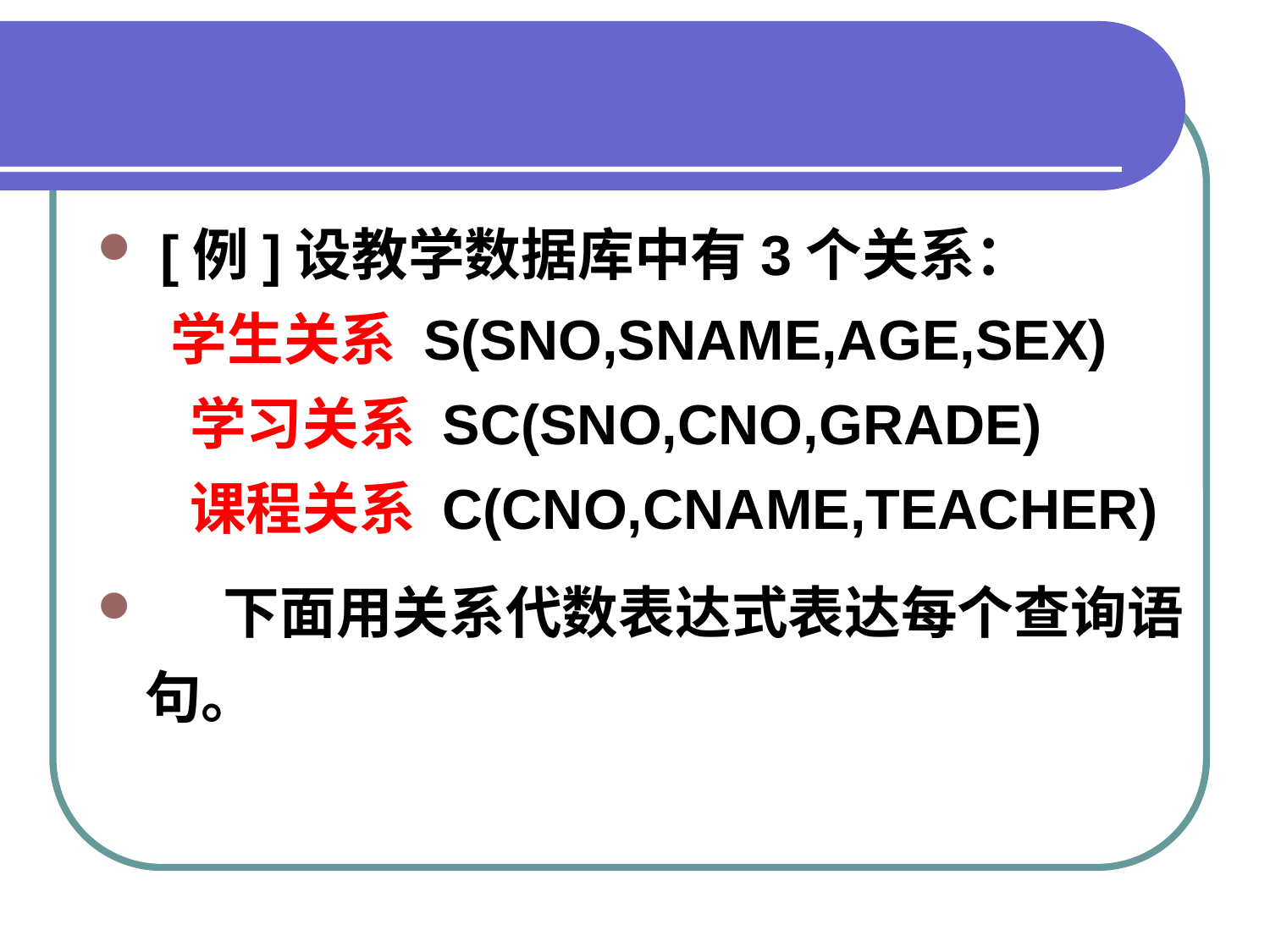

#
 [例]设教学数据库中有3个关系：
  学生关系 S(SNO,SNAME,AGE,SEX)
  学习关系 SC(SNO,CNO,GRADE)
  课程关系 C(CNO,CNAME,TEACHER)
     下面用关系代数表达式表达每个查询语句。